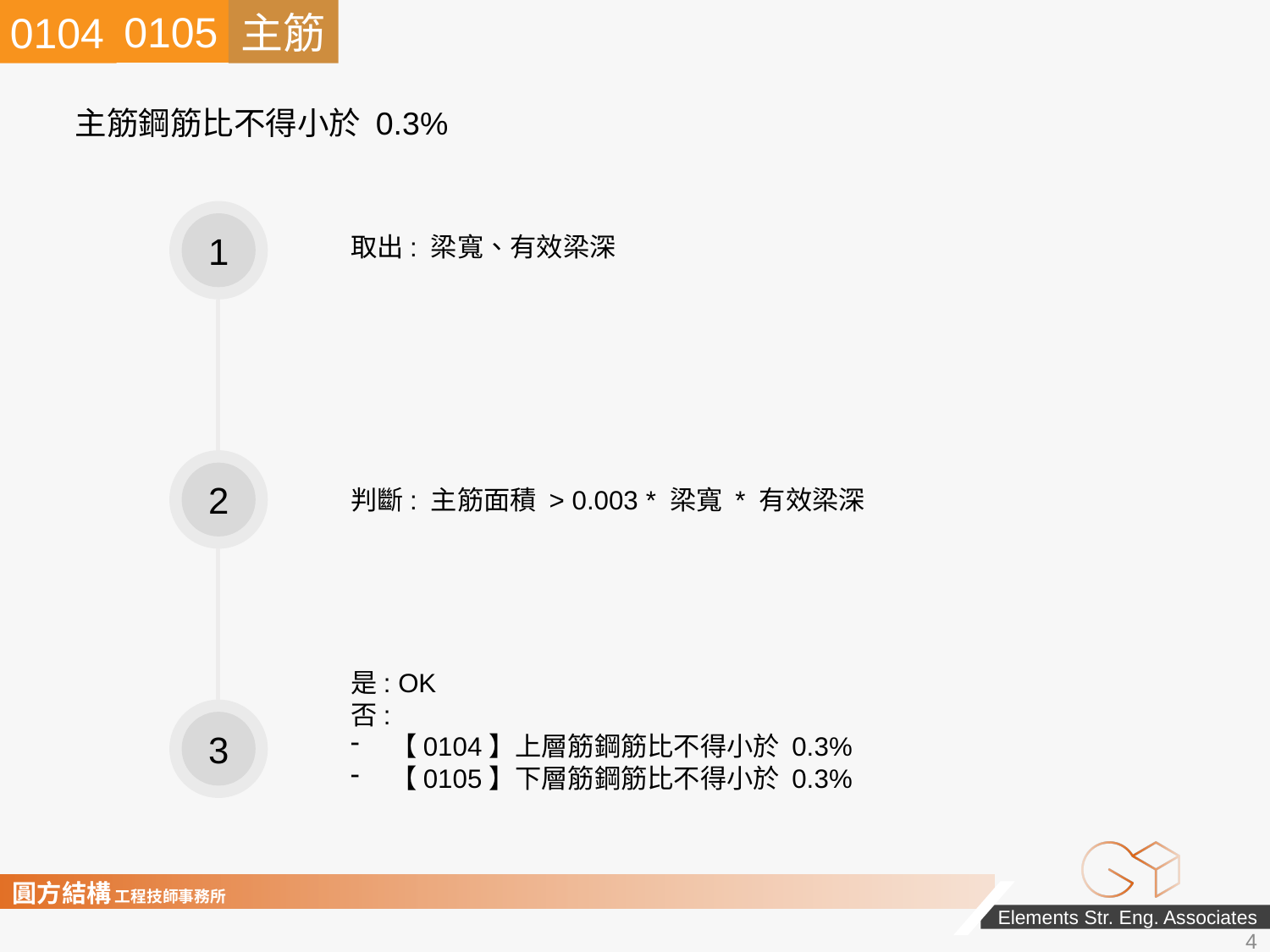

0104
主筋
0105
主筋鋼筋比不得小於 0.3%
1

取出: 梁寬、有效梁深
2

判斷: 主筋面積 > 0.003 * 梁寬 * 有效梁深
是: OK
否:
【0104】上層筋鋼筋比不得小於 0.3%
【0105】下層筋鋼筋比不得小於 0.3%
3

4